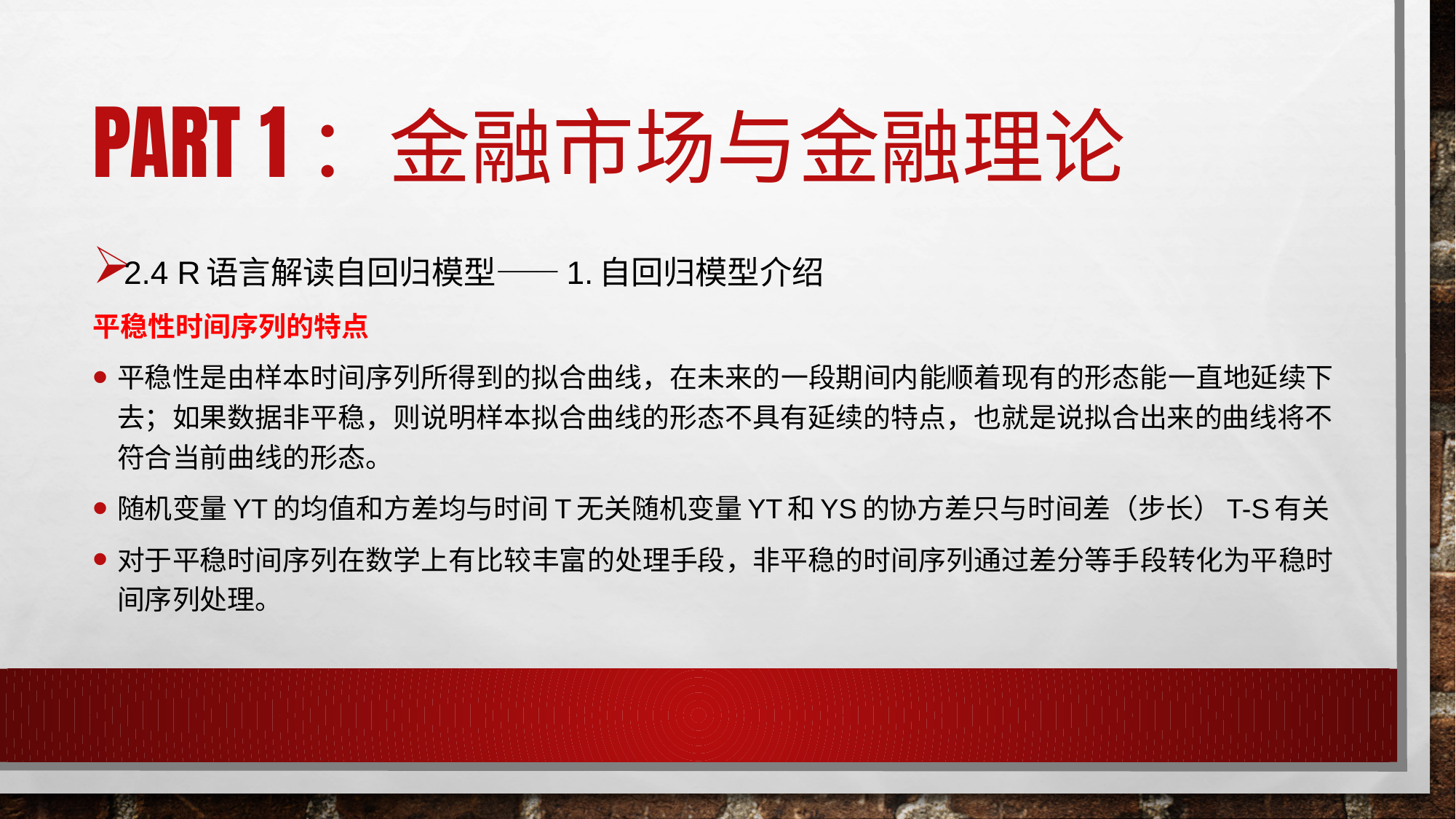

# Part 1：金融市场与金融理论
2.4 R语言解读自回归模型——1.自回归模型介绍
平稳性时间序列的特点
平稳性是由样本时间序列所得到的拟合曲线，在未来的⼀段期间内能顺着现有的形态能⼀直地延续下去；如果数据非平稳，则说明样本拟合曲线的形态不具有延续的特点，也就是说拟合出来的曲线将不符合当前曲线的形态。
随机变量Yt的均值和方差均与时间t无关随机变量Yt和Ys的协方差只与时间差（步长）t-s有关
对于平稳时间序列在数学上有比较丰富的处理手段，非平稳的时间序列通过差分等手段转化为平稳时间序列处理。